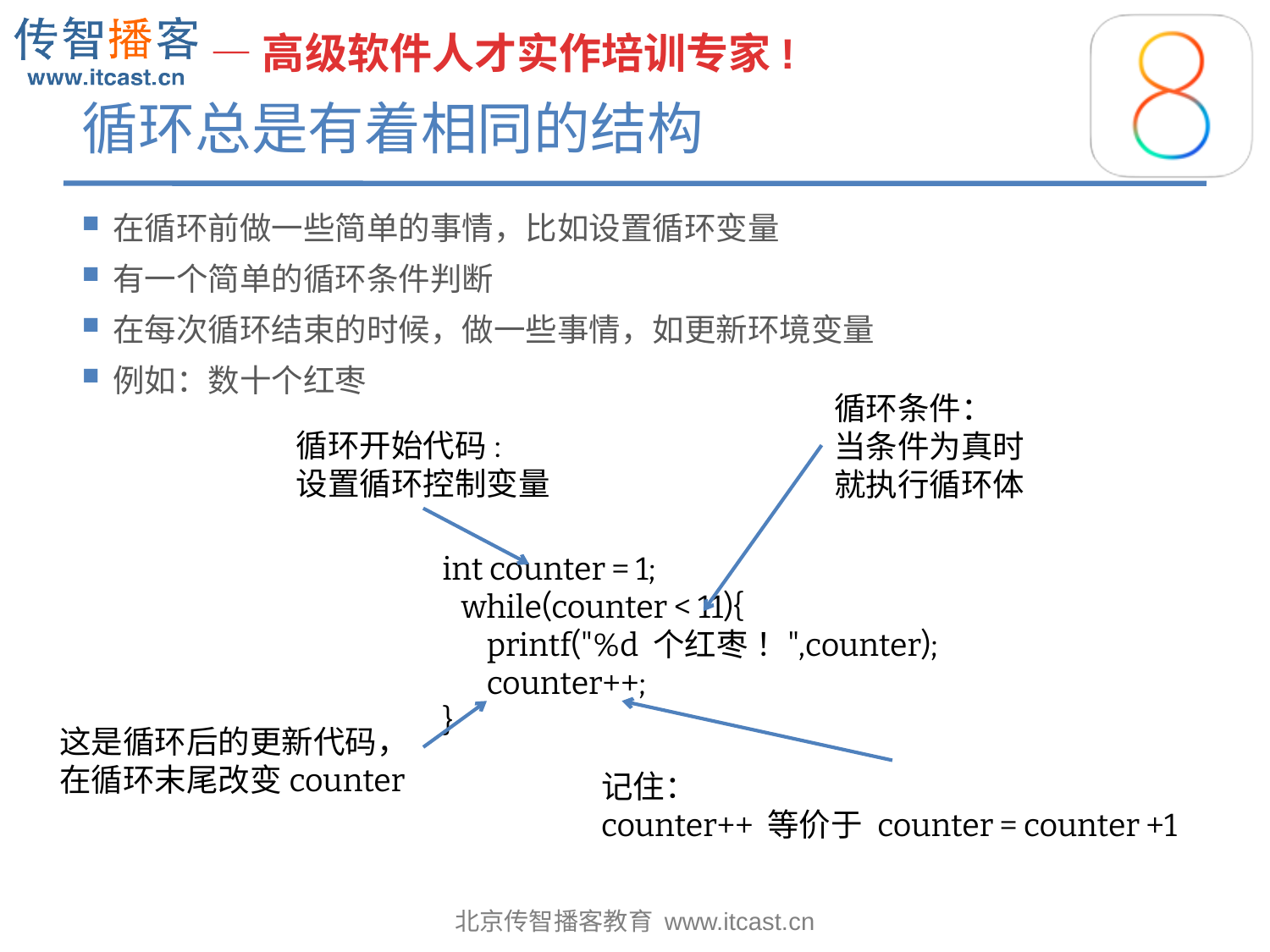

# 循环总是有着相同的结构
在循环前做一些简单的事情，比如设置循环变量
有一个简单的循环条件判断
在每次循环结束的时候，做一些事情，如更新环境变量
例如：数十个红枣
循环条件：
当条件为真时
就执行循环体
循环开始代码:
设置循环控制变量
 int counter = 1;
    while(counter < 11){
        printf("%d 个红枣！",counter);
        counter++;
 }
这是循环后的更新代码，
在循环末尾改变counter
记住：
counter++ 等价于 counter = counter +1